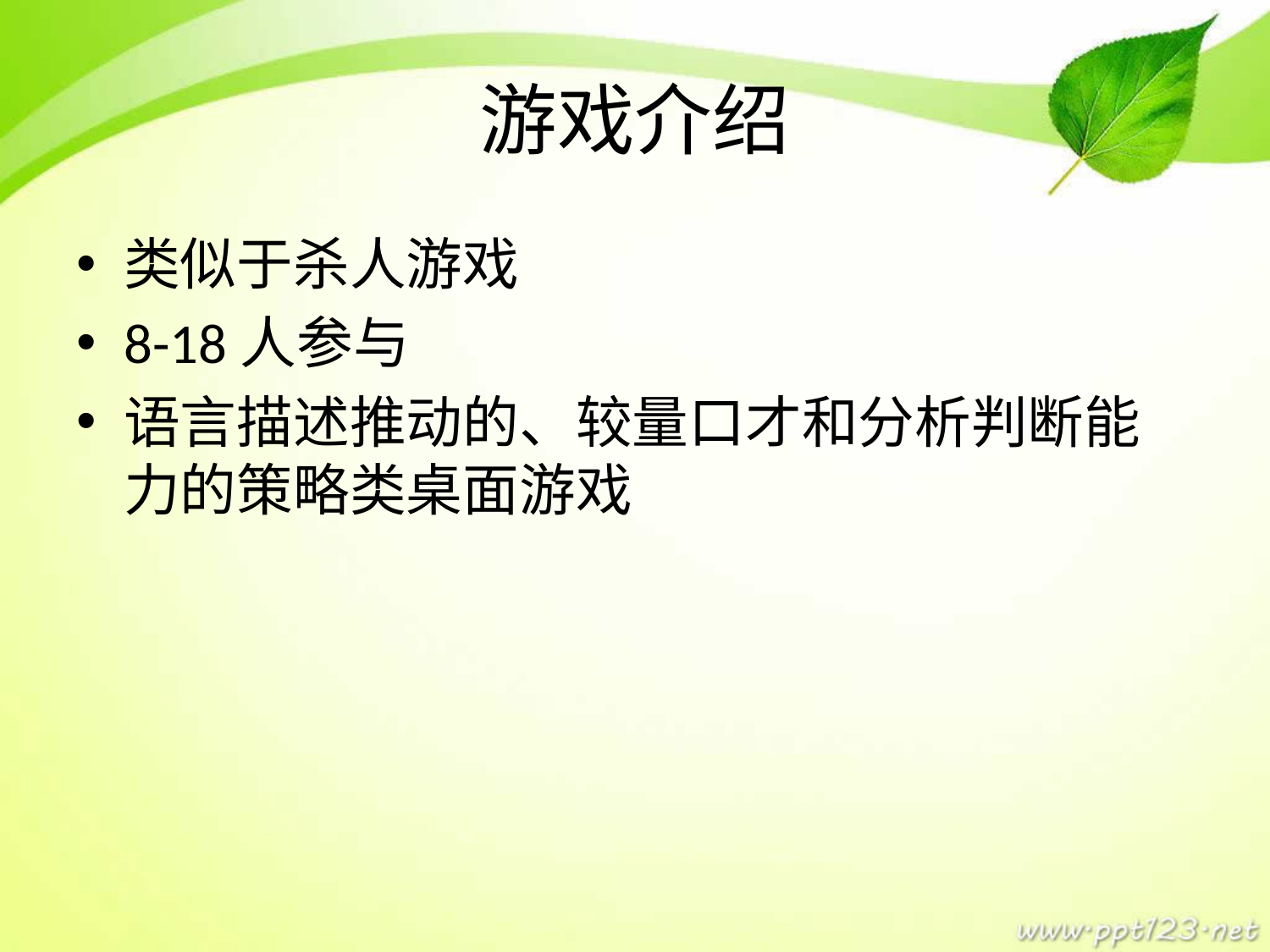

# 游戏介绍
类似于杀人游戏
8-18人参与
语言描述推动的、较量口才和分析判断能力的策略类桌面游戏